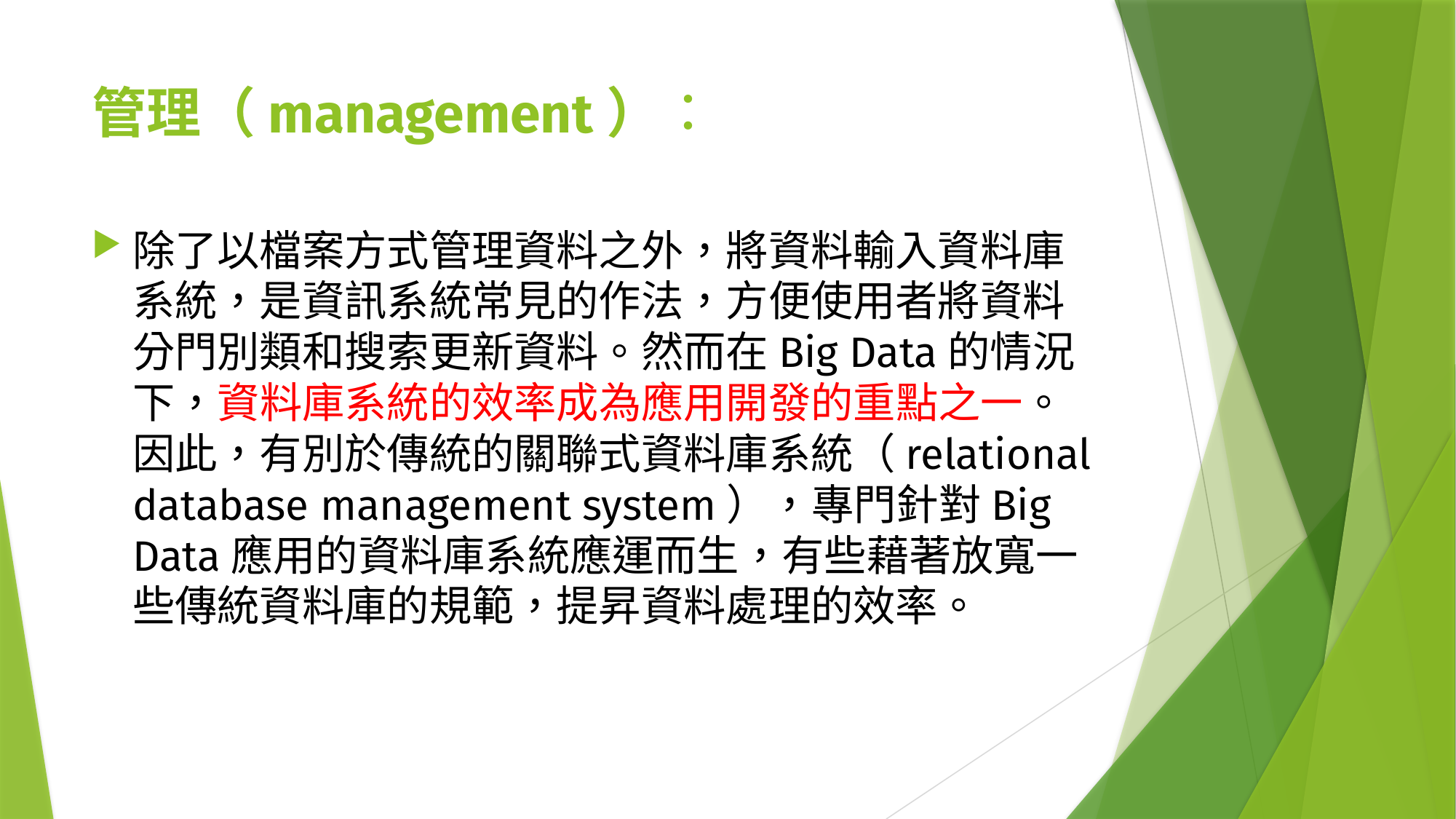

# 管理（management）：
除了以檔案方式管理資料之外，將資料輸入資料庫系統，是資訊系統常見的作法，方便使用者將資料分門別類和搜索更新資料。然而在Big Data的情況下，資料庫系統的效率成為應用開發的重點之一。因此，有別於傳統的關聯式資料庫系統（relational database management system），專門針對Big Data應用的資料庫系統應運而生，有些藉著放寬一些傳統資料庫的規範，提昇資料處理的效率。